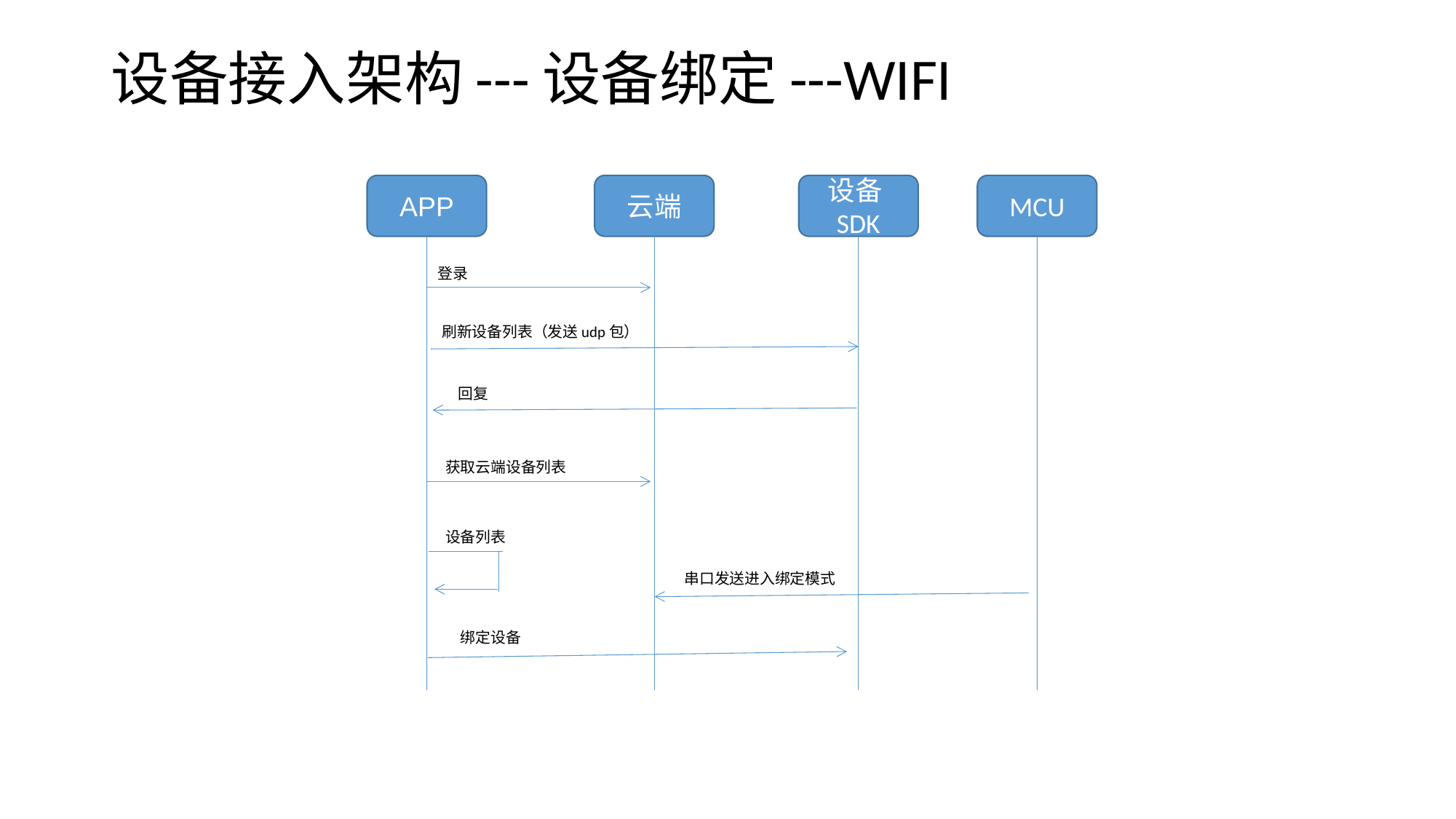

# 设备接入架构---设备绑定---WIFI
APP
云端
设备SDK
MCU
登录
刷新设备列表（发送udp包）
回复
获取云端设备列表
设备列表
串口发送进入绑定模式
绑定设备